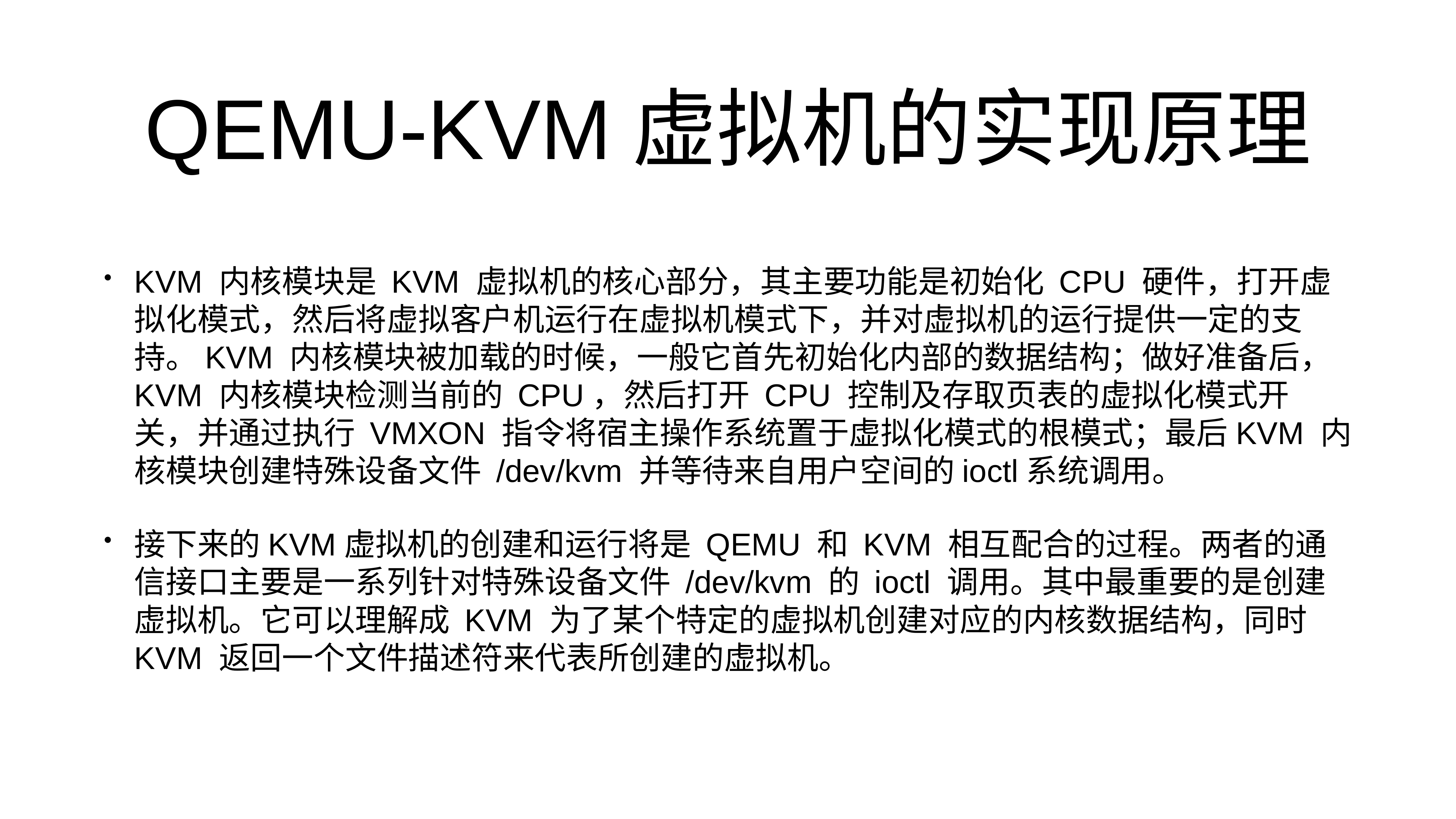

# QEMU-KVM虚拟机的实现原理
KVM 内核模块是 KVM 虚拟机的核心部分，其主要功能是初始化 CPU 硬件，打开虚拟化模式，然后将虚拟客户机运行在虚拟机模式下，并对虚拟机的运行提供一定的支持。KVM 内核模块被加载的时候，一般它首先初始化内部的数据结构；做好准备后，KVM 内核模块检测当前的 CPU，然后打开 CPU 控制及存取页表的虚拟化模式开关，并通过执行 VMXON 指令将宿主操作系统置于虚拟化模式的根模式；最后KVM 内核模块创建特殊设备文件 /dev/kvm 并等待来自用户空间的ioctl系统调用。
接下来的KVM虚拟机的创建和运行将是 QEMU 和 KVM 相互配合的过程。两者的通信接口主要是一系列针对特殊设备文件 /dev/kvm 的 ioctl 调用。其中最重要的是创建虚拟机。它可以理解成 KVM 为了某个特定的虚拟机创建对应的内核数据结构，同时 KVM 返回一个文件描述符来代表所创建的虚拟机。